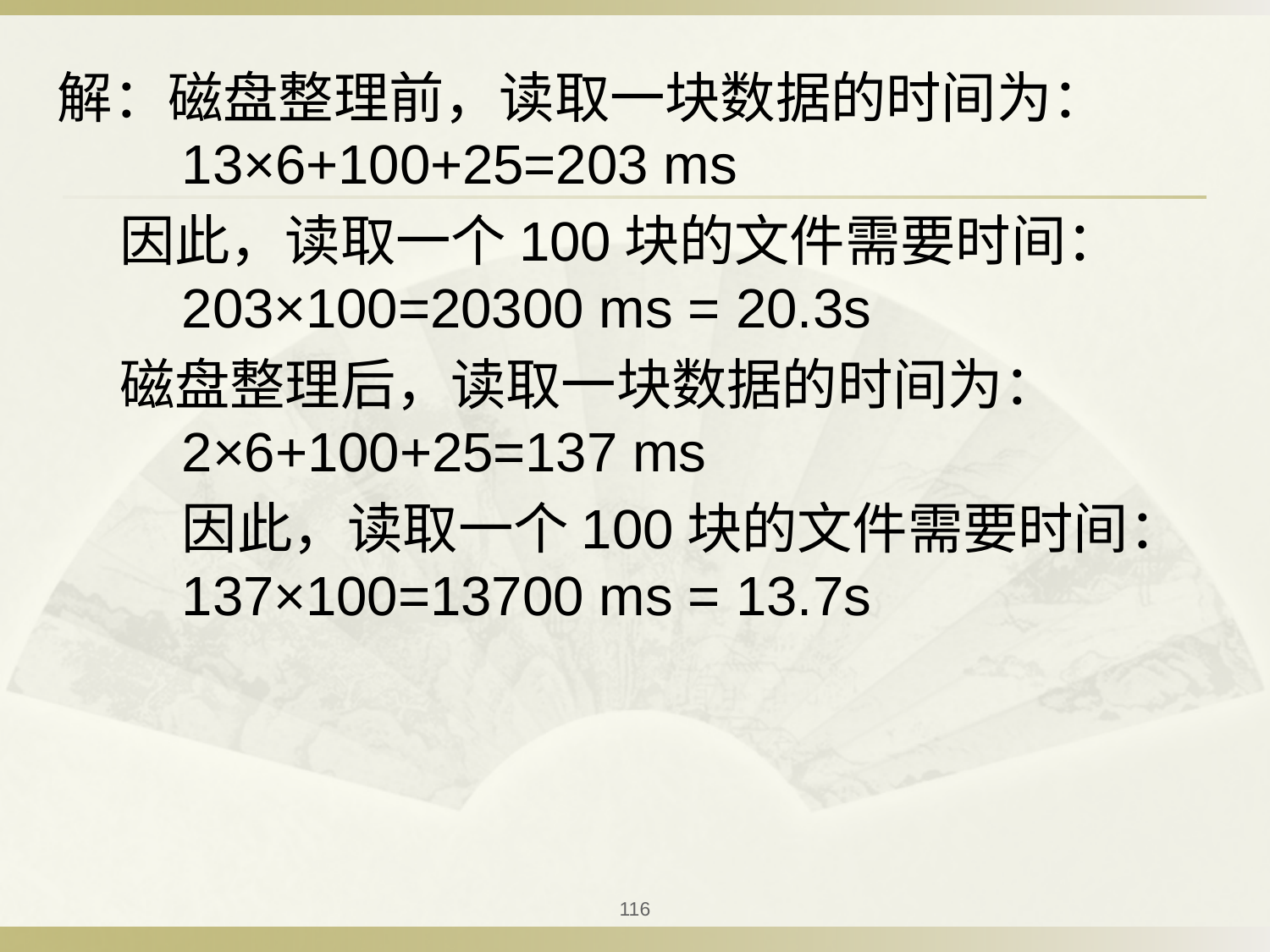

解：磁盘整理前，读取一块数据的时间为：			13×6+100+25=203 ms
    因此，读取一个100块的文件需要时间：			203×100=20300 ms = 20.3s
    磁盘整理后，读取一块数据的时间为：			2×6+100+25=137 ms
	因此，读取一个100块的文件需要时间：			137×100=13700 ms = 13.7s
116